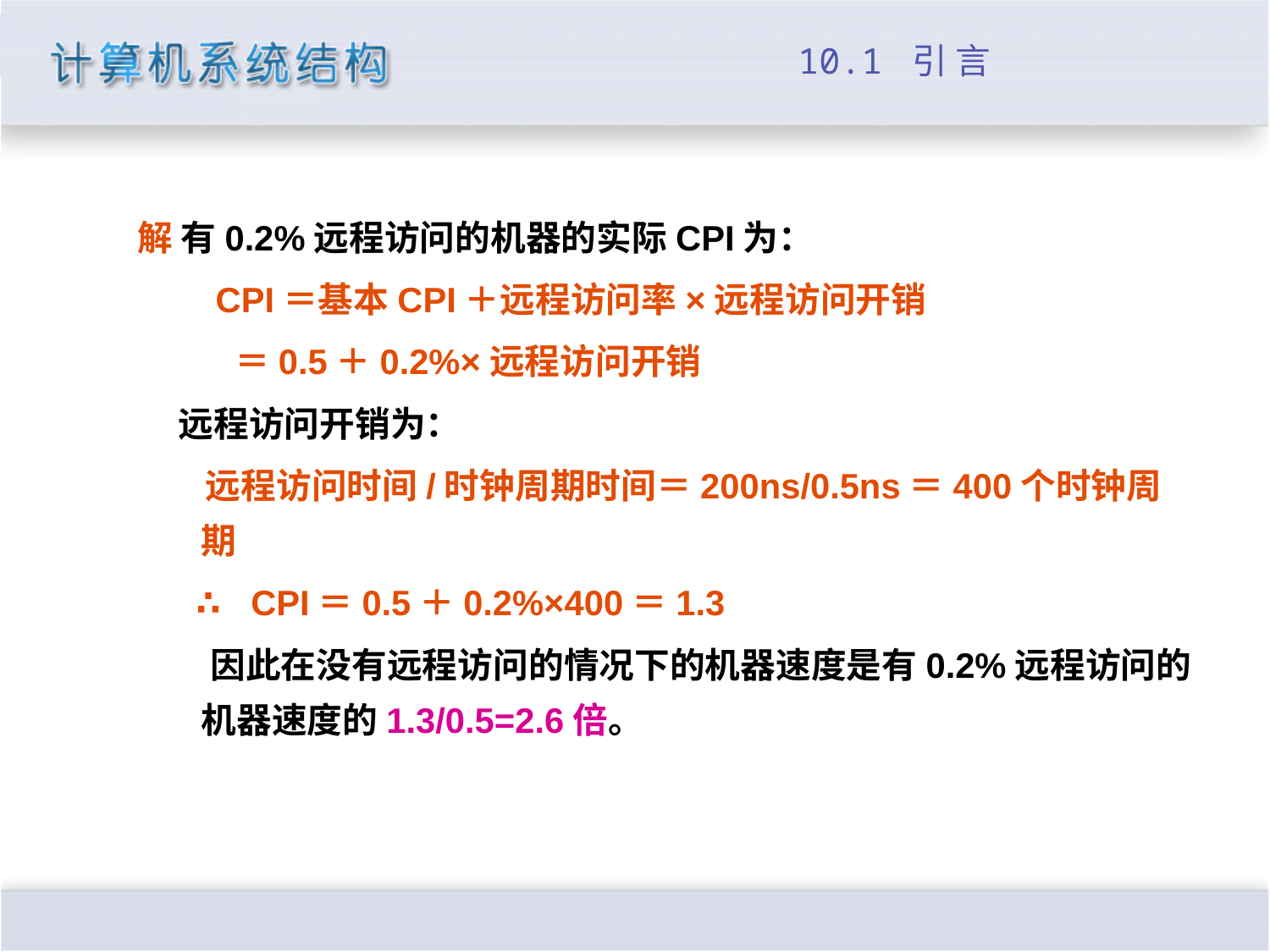

# 10.1 引 言
解 有0.2%远程访问的机器的实际CPI为：
        CPI＝基本CPI＋远程访问率×远程访问开销
           ＝0.5＋0.2%×远程访问开销
    远程访问开销为：
   　远程访问时间/时钟周期时间＝200ns/0.5ns＝400个时钟周期
      ∴  CPI＝0.5＋0.2%×400＝1.3
        因此在没有远程访问的情况下的机器速度是有0.2%远程访问的机器速度的1.3/0.5=2.6倍。